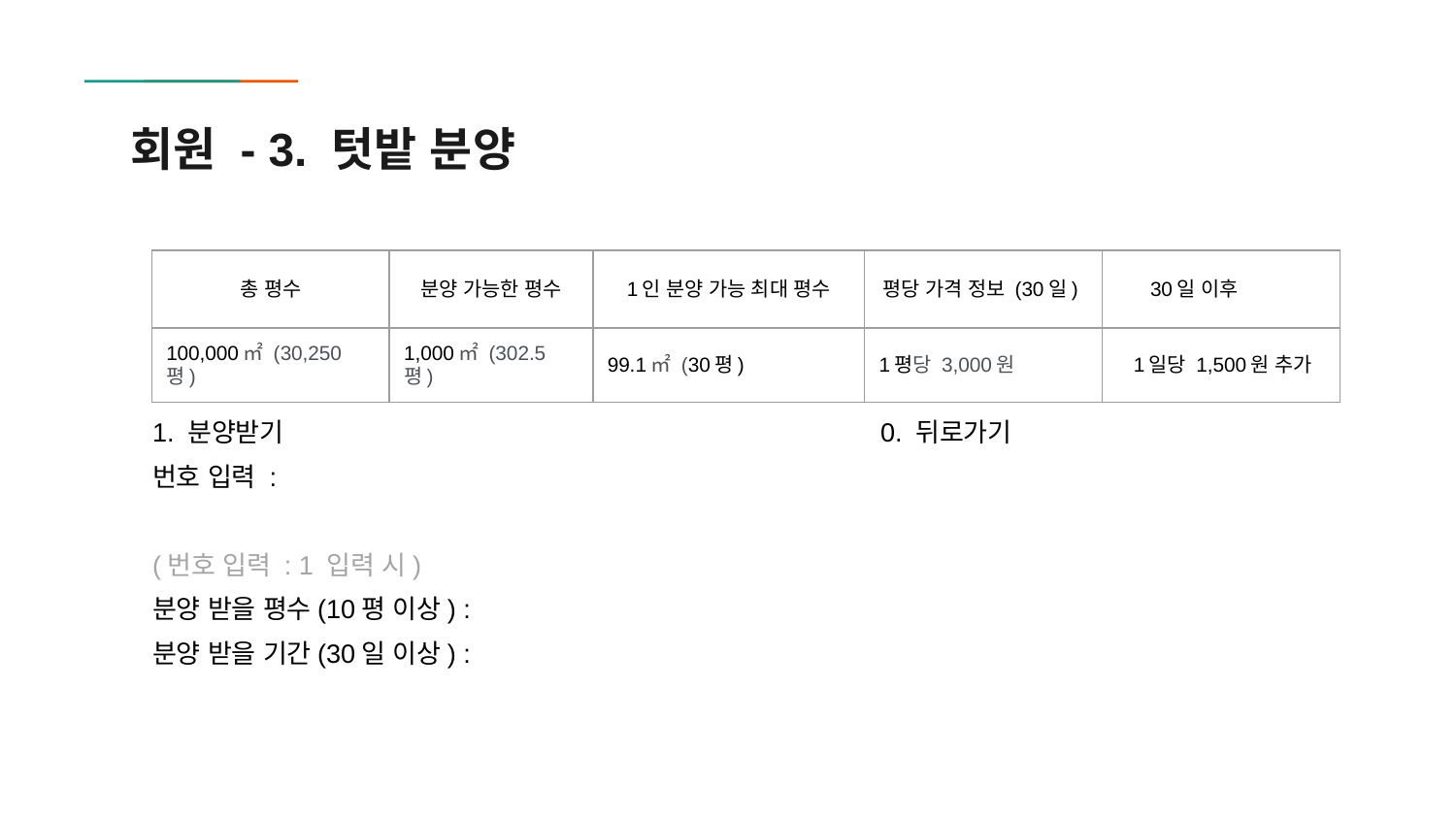

# 회원 - 3. 텃밭 분양
| 총 평수 | 분양 가능한 평수 | 1인 분양 가능 최대 평수 | 평당 가격 정보 (30일) | 30일 이후 |
| --- | --- | --- | --- | --- |
| 100,000㎡ (30,250평) | 1,000㎡ (302.5평) | 99.1㎡ (30평) | 1평당 3,000원 | 1일당 1,500원 추가 |
1. 분양받기 					0. 뒤로가기
번호 입력 :

(번호 입력 : 1 입력 시)
분양 받을 평수(10평 이상) :
분양 받을 기간(30일 이상) :